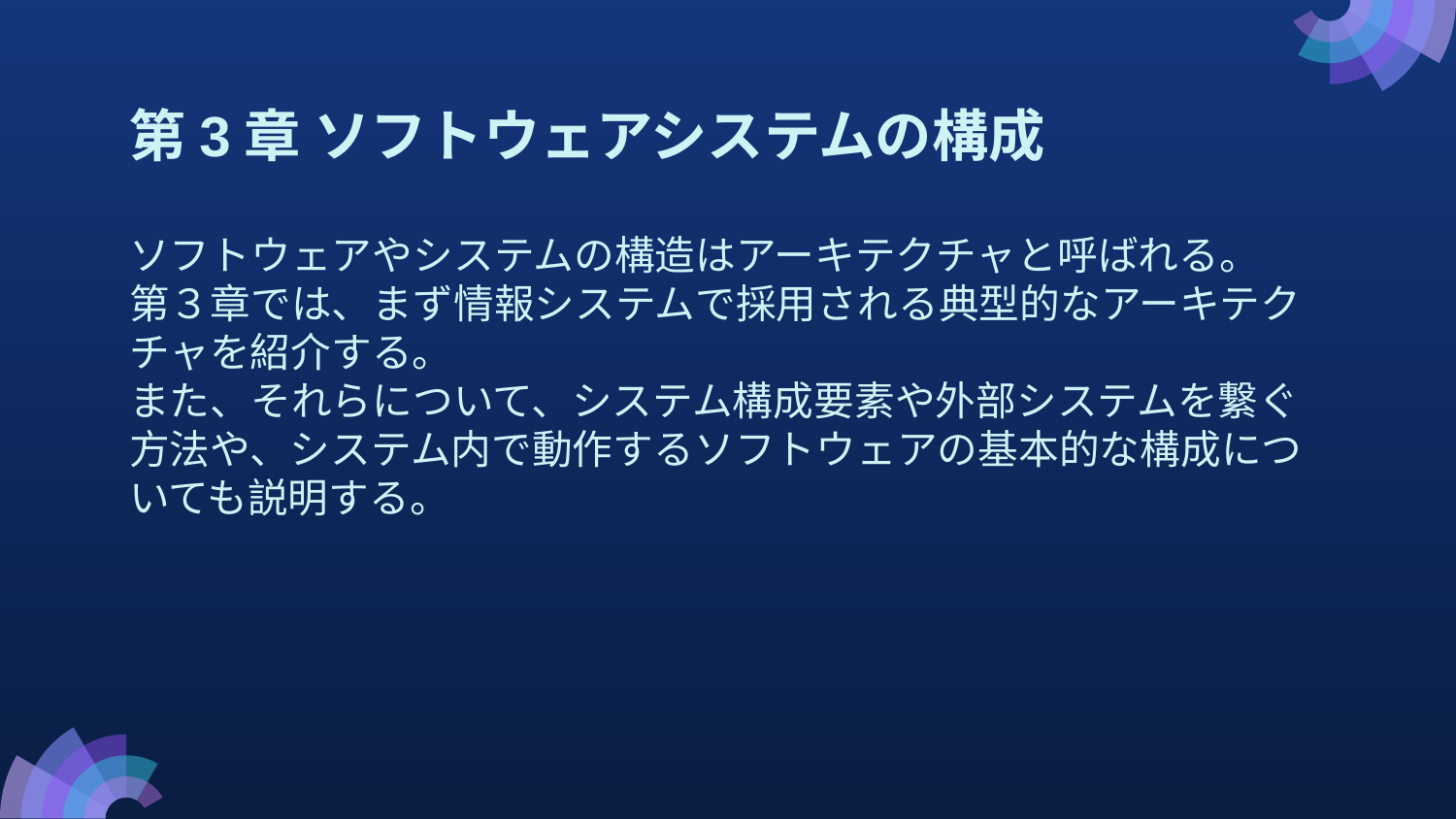

# 第3章 ソフトウェアシステムの構成
ソフトウェアやシステムの構造はアーキテクチャと呼ばれる。
第３章では、まず情報システムで採用される典型的なアーキテクチャを紹介する。
また、それらについて、システム構成要素や外部システムを繋ぐ方法や、システム内で動作するソフトウェアの基本的な構成についても説明する。